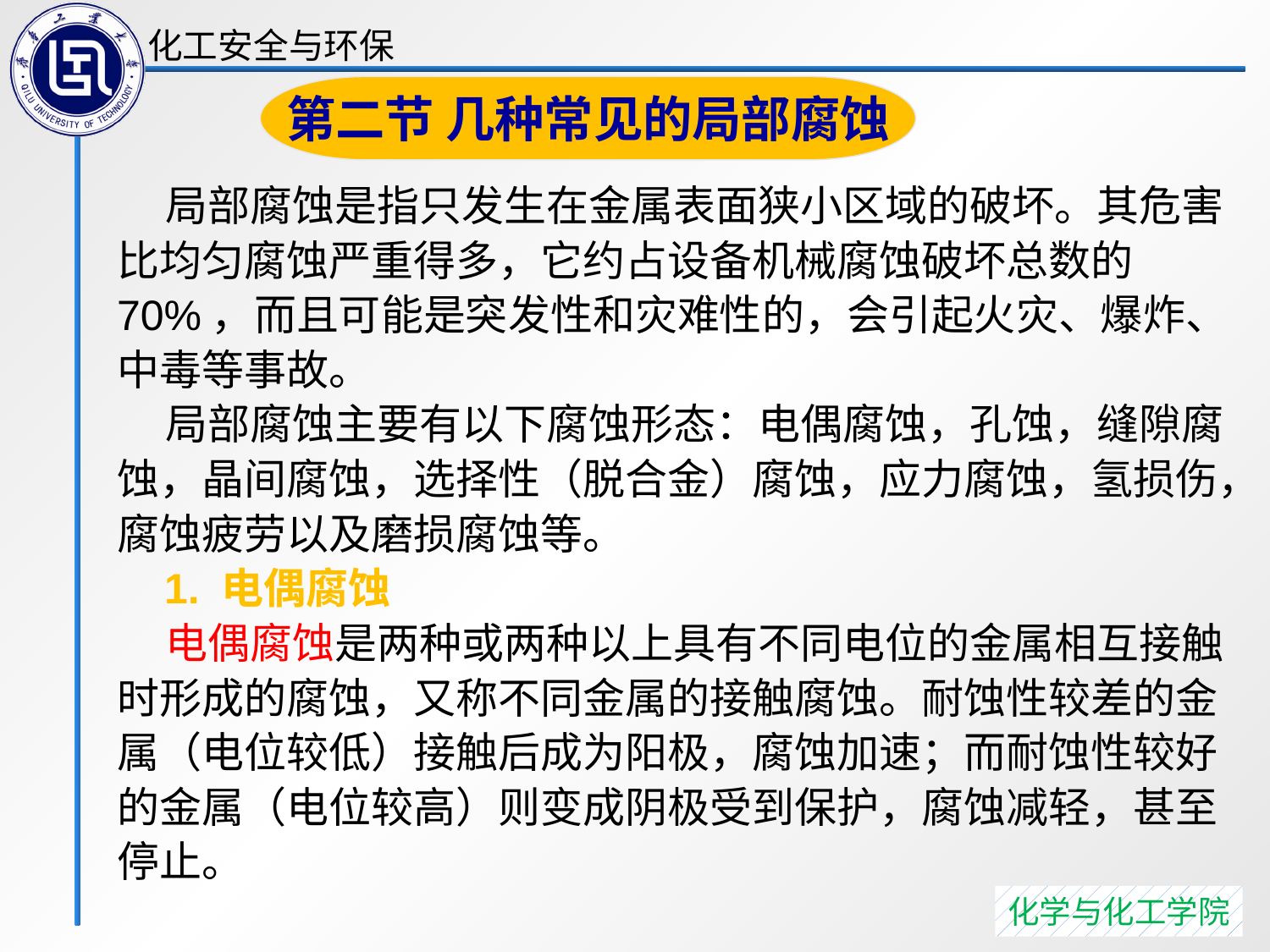

第二节 几种常见的局部腐蚀

    局部腐蚀是指只发生在金属表面狭小区域的破坏。其危害比均匀腐蚀严重得多，它约占设备机械腐蚀破坏总数的70%，而且可能是突发性和灾难性的，会引起火灾、爆炸、中毒等事故。
    局部腐蚀主要有以下腐蚀形态：电偶腐蚀，孔蚀，缝隙腐蚀，晶间腐蚀，选择性（脱合金）腐蚀，应力腐蚀，氢损伤，腐蚀疲劳以及磨损腐蚀等。
    1. 电偶腐蚀
    电偶腐蚀是两种或两种以上具有不同电位的金属相互接触时形成的腐蚀，又称不同金属的接触腐蚀。耐蚀性较差的金属（电位较低）接触后成为阳极，腐蚀加速；而耐蚀性较好的金属（电位较高）则变成阴极受到保护，腐蚀减轻，甚至停止。